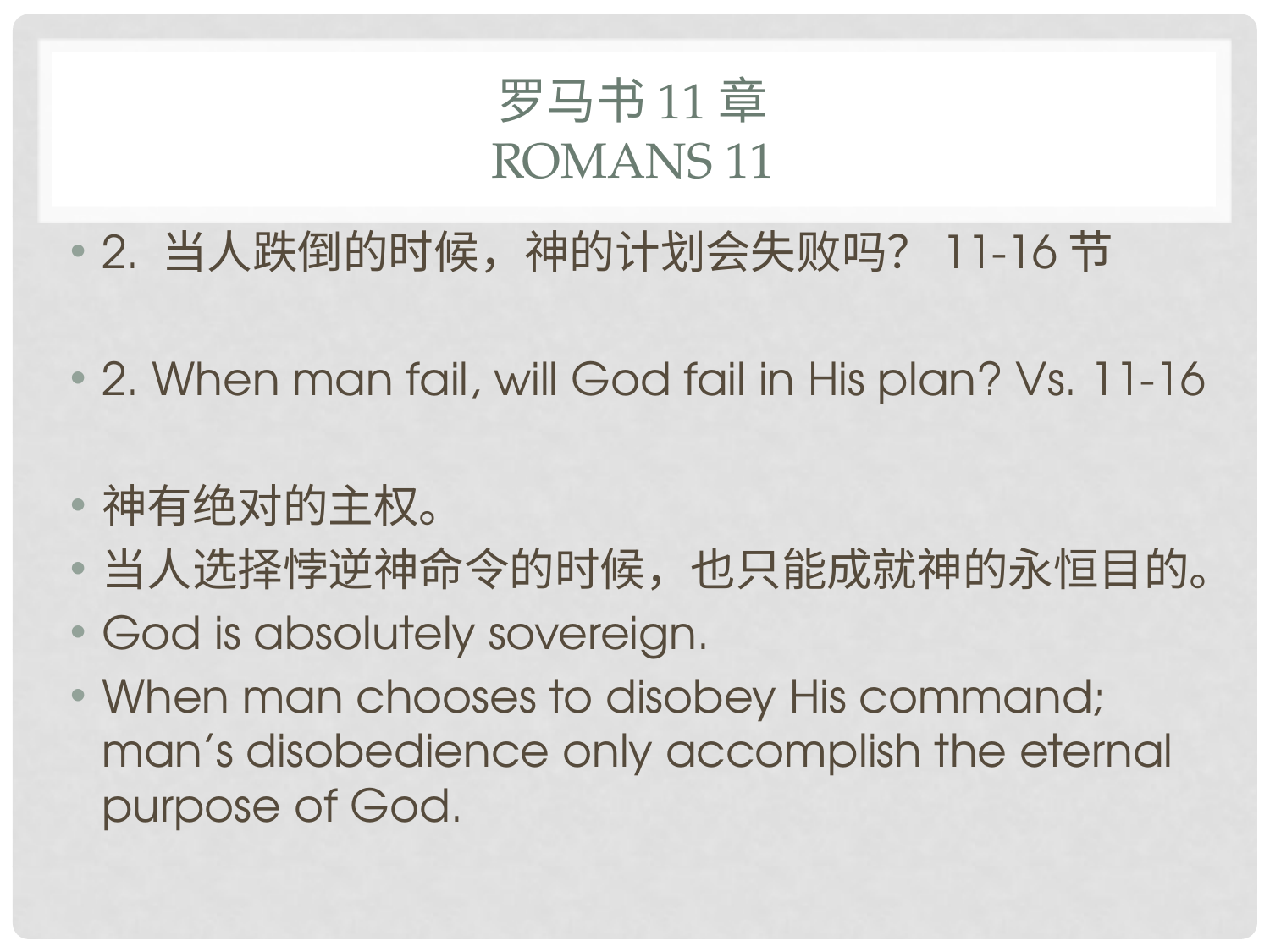

# 罗马书11章 Romans 11
2. 当人跌倒的时候，神的计划会失败吗？11-16节

2. When man fail, will God fail in His plan? Vs. 11-16

神有绝对的主权。
当人选择悖逆神命令的时候，也只能成就神的永恒目的。
God is absolutely sovereign.
When man chooses to disobey His command; man’s disobedience only accomplish the eternal purpose of God.